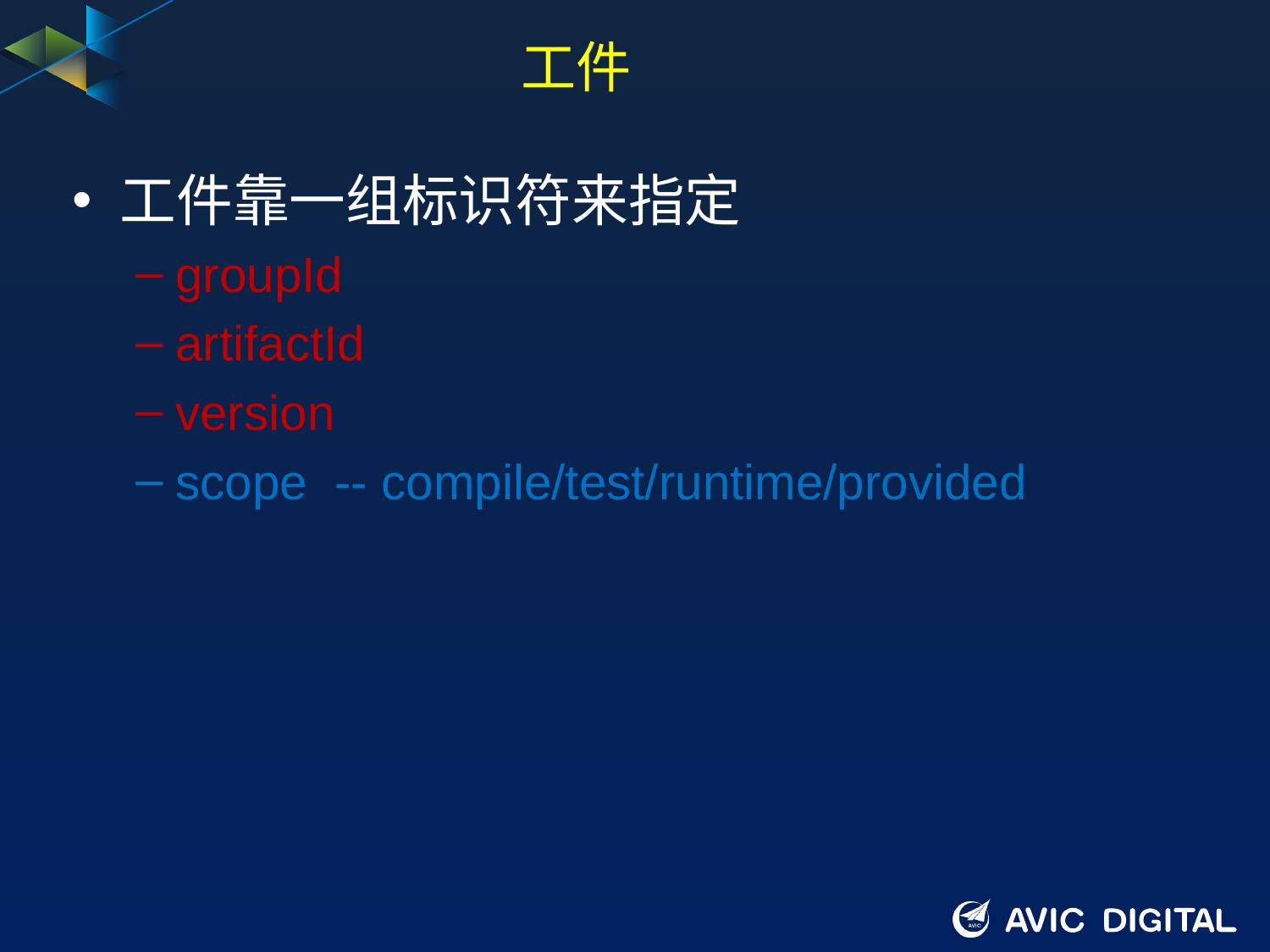

# 工件
工件靠一组标识符来指定
groupId
artifactId
version
scope  -- compile/test/runtime/provided